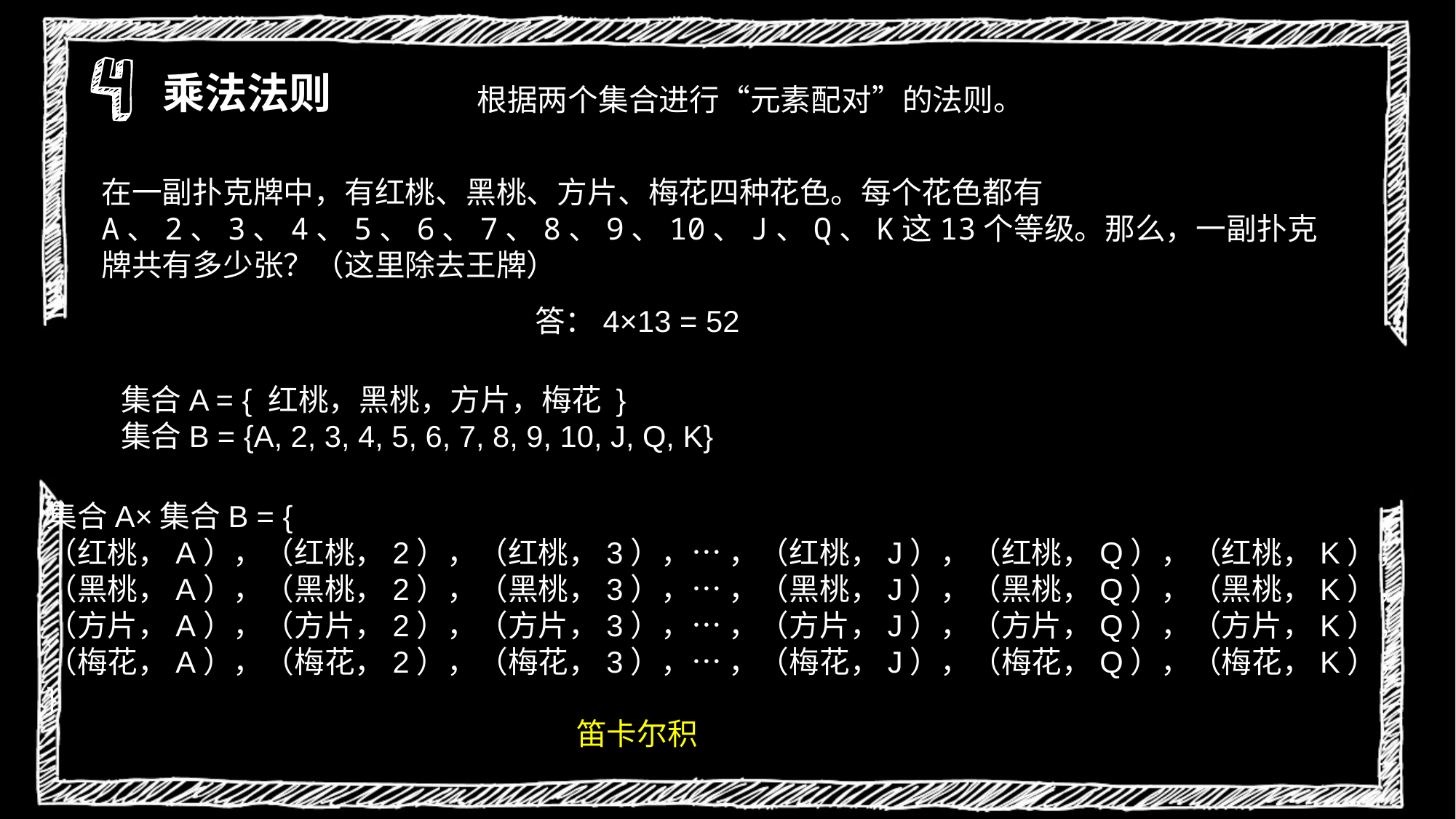

乘法法则
根据两个集合进行“元素配对”的法则。
在一副扑克牌中，有红桃、黑桃、方片、梅花四种花色。每个花色都有A、2、3、4、5、6、7、8、9、10、J、Q、K这13个等级。那么，一副扑克牌共有多少张？（这里除去王牌）
答：4×13 = 52
集合A = { 红桃，黑桃，方片，梅花 }
集合B = {A, 2, 3, 4, 5, 6, 7, 8, 9, 10, J, Q, K}
集合A×集合B = {
（红桃，A），（红桃，2），（红桃，3），… ，（红桃，J），（红桃，Q），（红桃，K），
（黑桃，A），（黑桃，2），（黑桃，3），… ，（黑桃，J），（黑桃，Q），（黑桃，K），
（方片，A），（方片，2），（方片，3），… ，（方片，J），（方片，Q），（方片，K），
（梅花，A），（梅花，2），（梅花，3），… ，（梅花，J），（梅花，Q），（梅花，K），
}
笛卡尔积